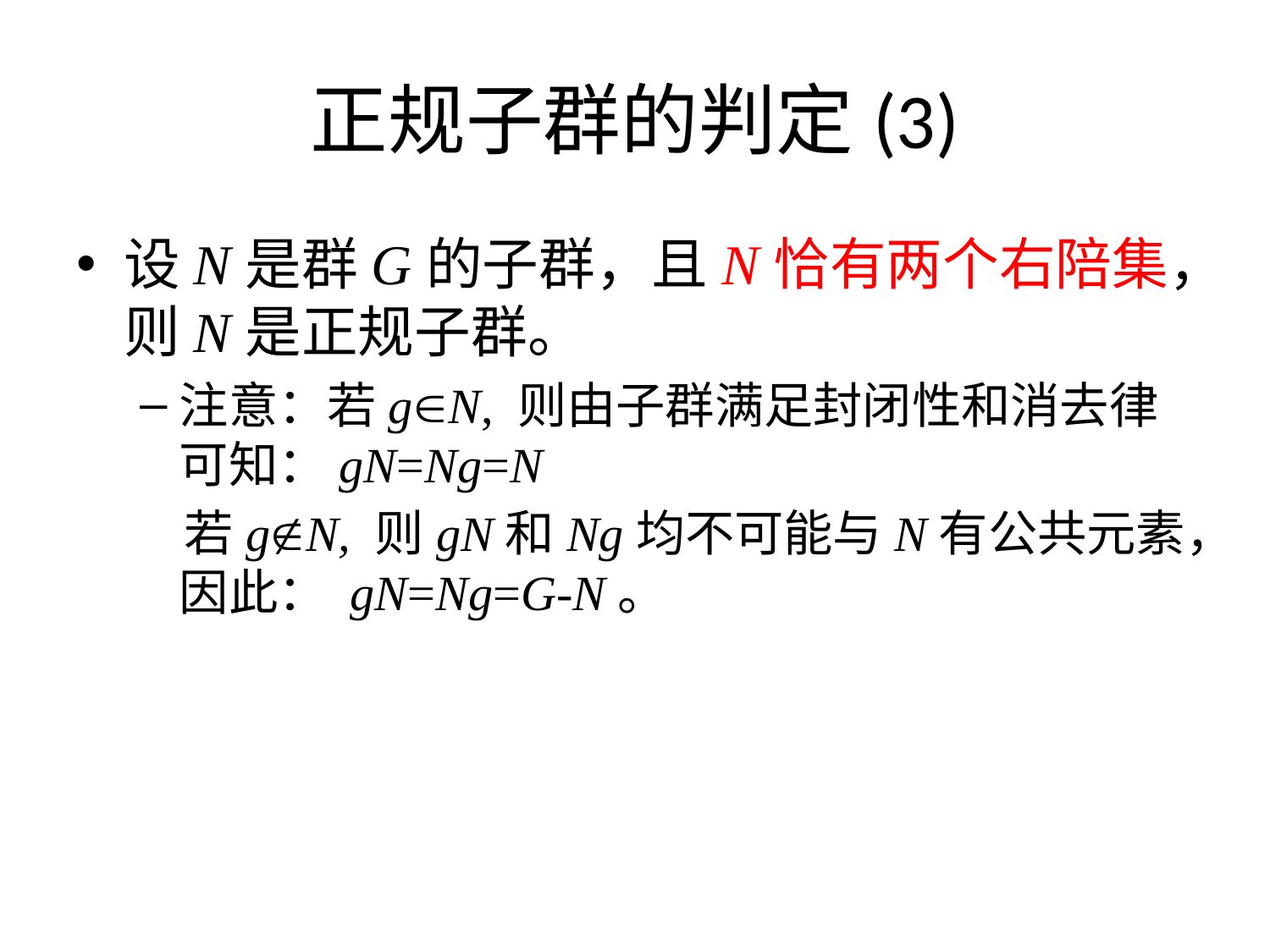

# 正规子群的判定(3)
设N是群G的子群，且N恰有两个右陪集，则N是正规子群。
注意：若g∈N, 则由子群满足封闭性和消去律可知：gN=Ng=N
   若g∉N, 则gN和Ng均不可能与N有公共元素，因此： gN=Ng=G-N。